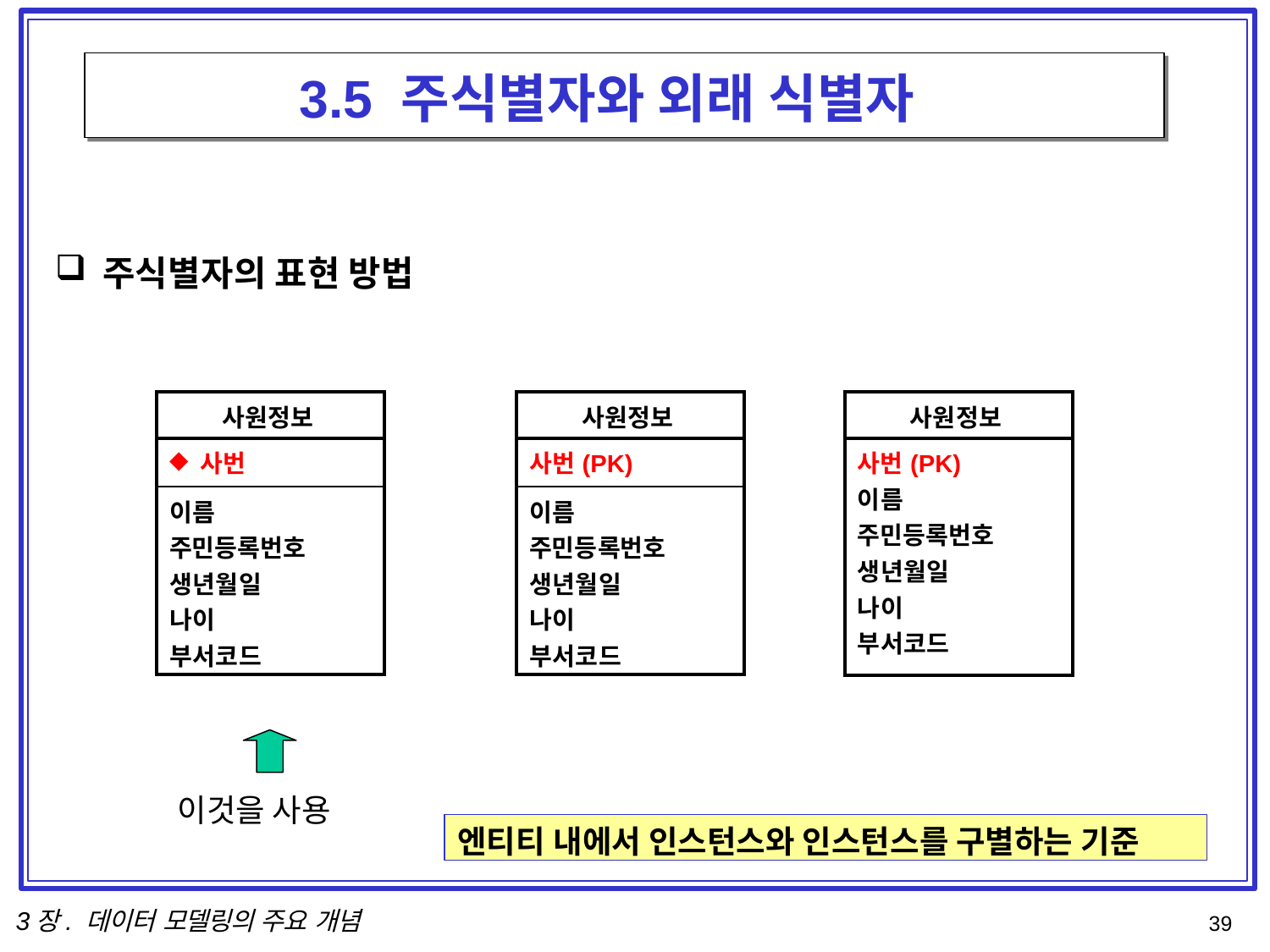

# 3.5 주식별자와 외래 식별자
주식별자의 표현 방법
| 사원정보 |
| --- |
| 사번 |
| 이름 주민등록번호 생년월일 나이 부서코드 |
| 사원정보 |
| --- |
| 사번(PK) |
| 이름 주민등록번호 생년월일 나이 부서코드 |
| 사원정보 |
| --- |
| 사번(PK) 이름 주민등록번호 생년월일 나이 부서코드 |

이것을 사용
엔티티 내에서 인스턴스와 인스턴스를 구별하는 기준
3장. 데이터 모델링의 주요 개념
39